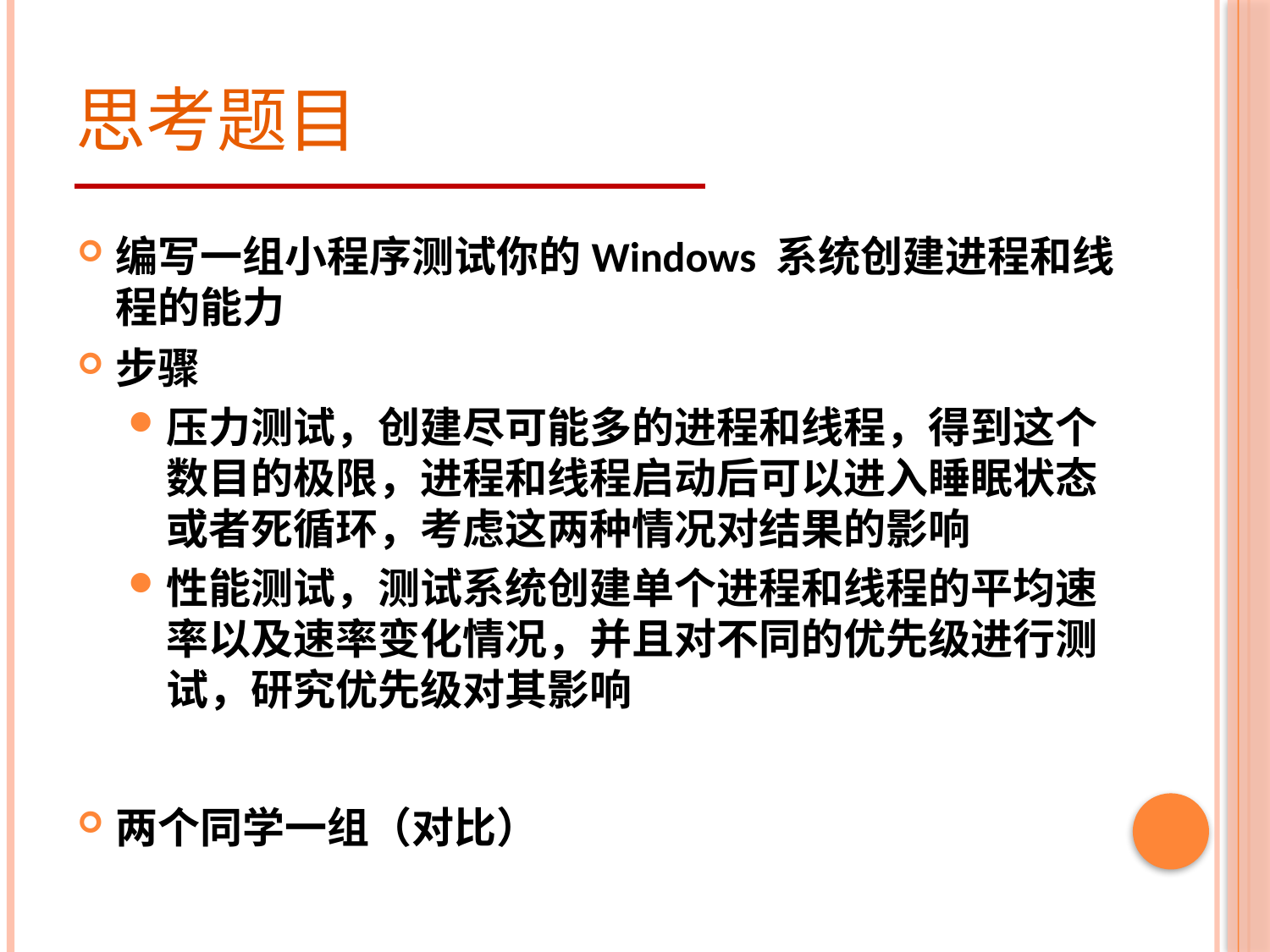

# 思考题目
编写一组小程序测试你的Windows 系统创建进程和线程的能力
步骤
压力测试，创建尽可能多的进程和线程，得到这个数目的极限，进程和线程启动后可以进入睡眠状态或者死循环，考虑这两种情况对结果的影响
性能测试，测试系统创建单个进程和线程的平均速率以及速率变化情况，并且对不同的优先级进行测试，研究优先级对其影响

两个同学一组（对比）